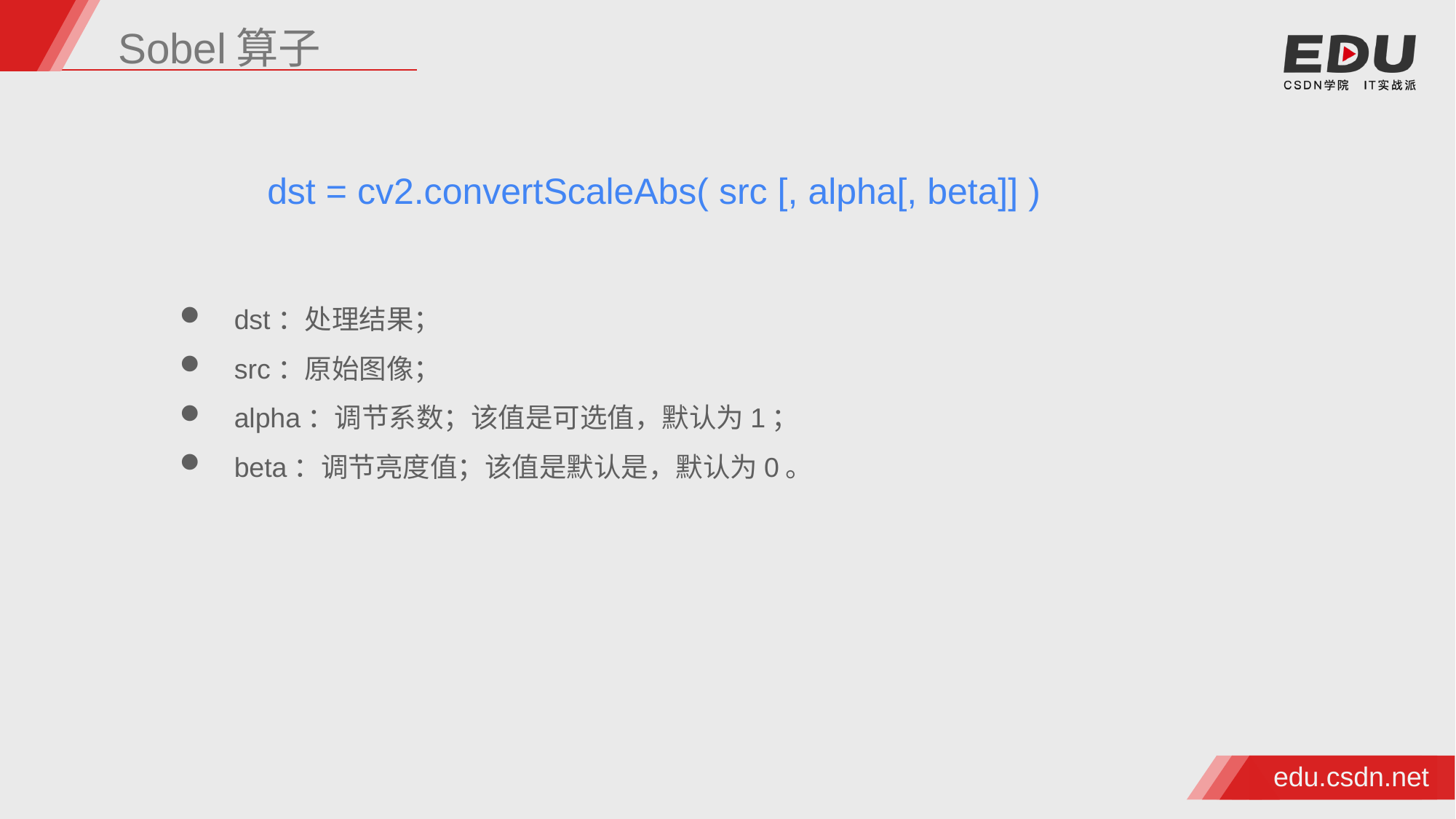

Sobel算子
dst = cv2.convertScaleAbs( src [, alpha[, beta]] )
dst：处理结果；
src：原始图像；
alpha：调节系数；该值是可选值，默认为1；
beta：调节亮度值；该值是默认是，默认为0。